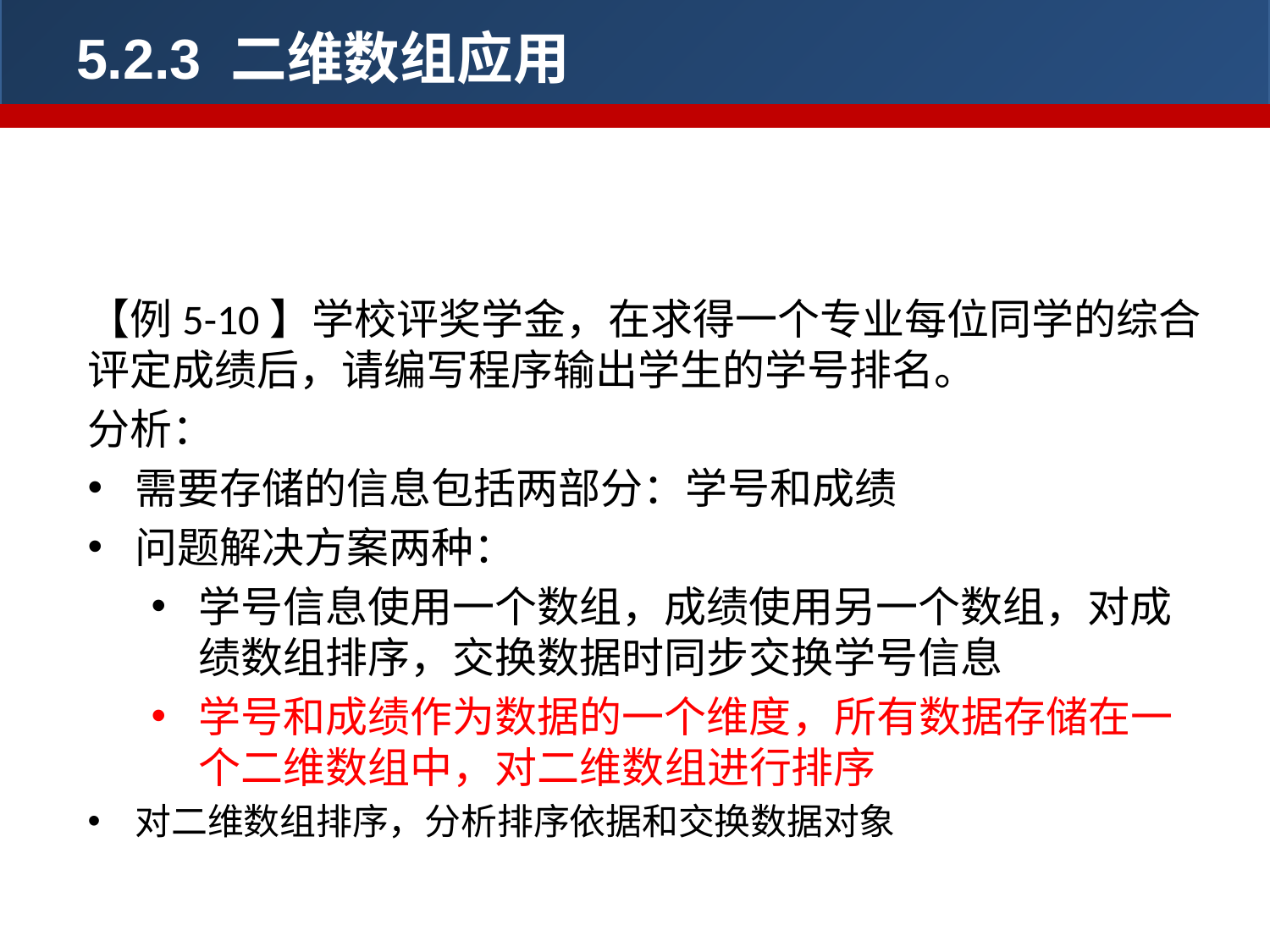

5.2.3 二维数组应用

2、二维数组的排序问题
【例5-10】学校评奖学金，在求得一个专业每位同学的综合评定成绩后，请编写程序输出学生的学号排名。
分析：
需要存储的信息包括两部分：学号和成绩
问题解决方案两种：
学号信息使用一个数组，成绩使用另一个数组，对成绩数组排序，交换数据时同步交换学号信息
学号和成绩作为数据的一个维度，所有数据存储在一个二维数组中，对二维数组进行排序
对二维数组排序，分析排序依据和交换数据对象